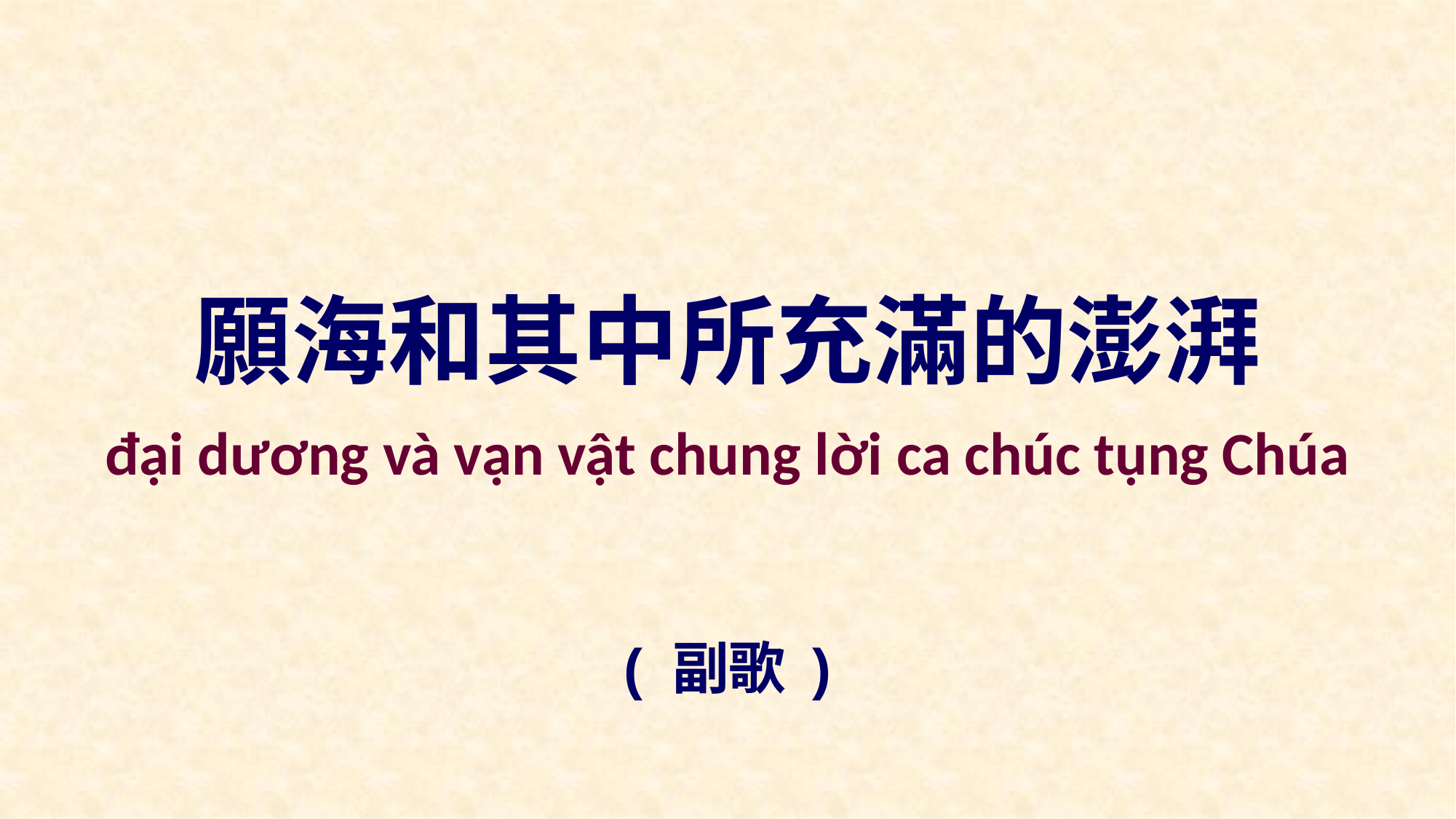

願海和其中所充滿的澎湃
đại dương và vạn vật chung lời ca chúc tụng Chúa
( 副歌 )